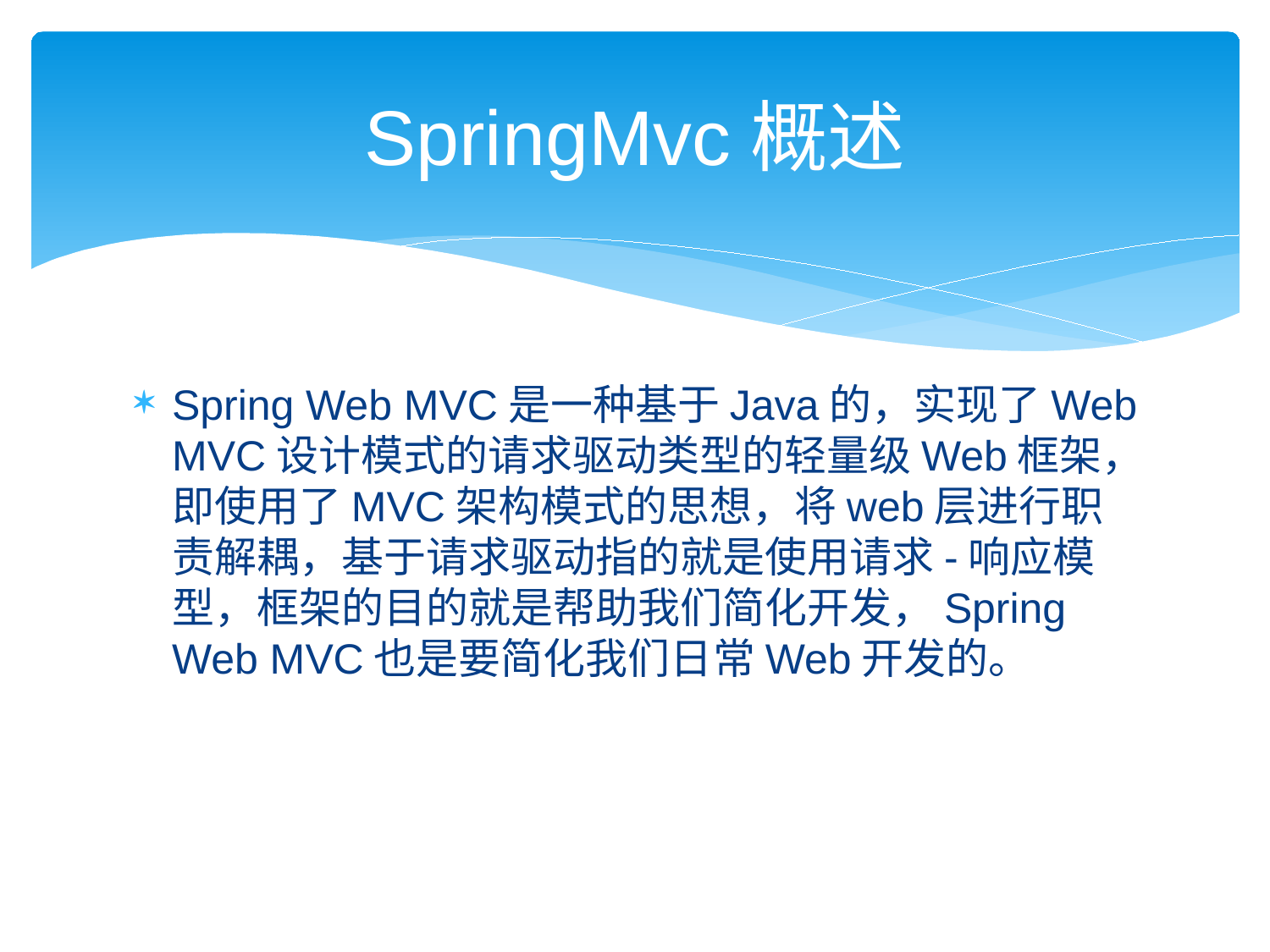

# SpringMvc概述
Spring Web MVC是一种基于Java的，实现了Web MVC设计模式的请求驱动类型的轻量级Web框架，即使用了MVC架构模式的思想，将web层进行职责解耦，基于请求驱动指的就是使用请求-响应模型，框架的目的就是帮助我们简化开发，Spring Web MVC也是要简化我们日常Web开发的。